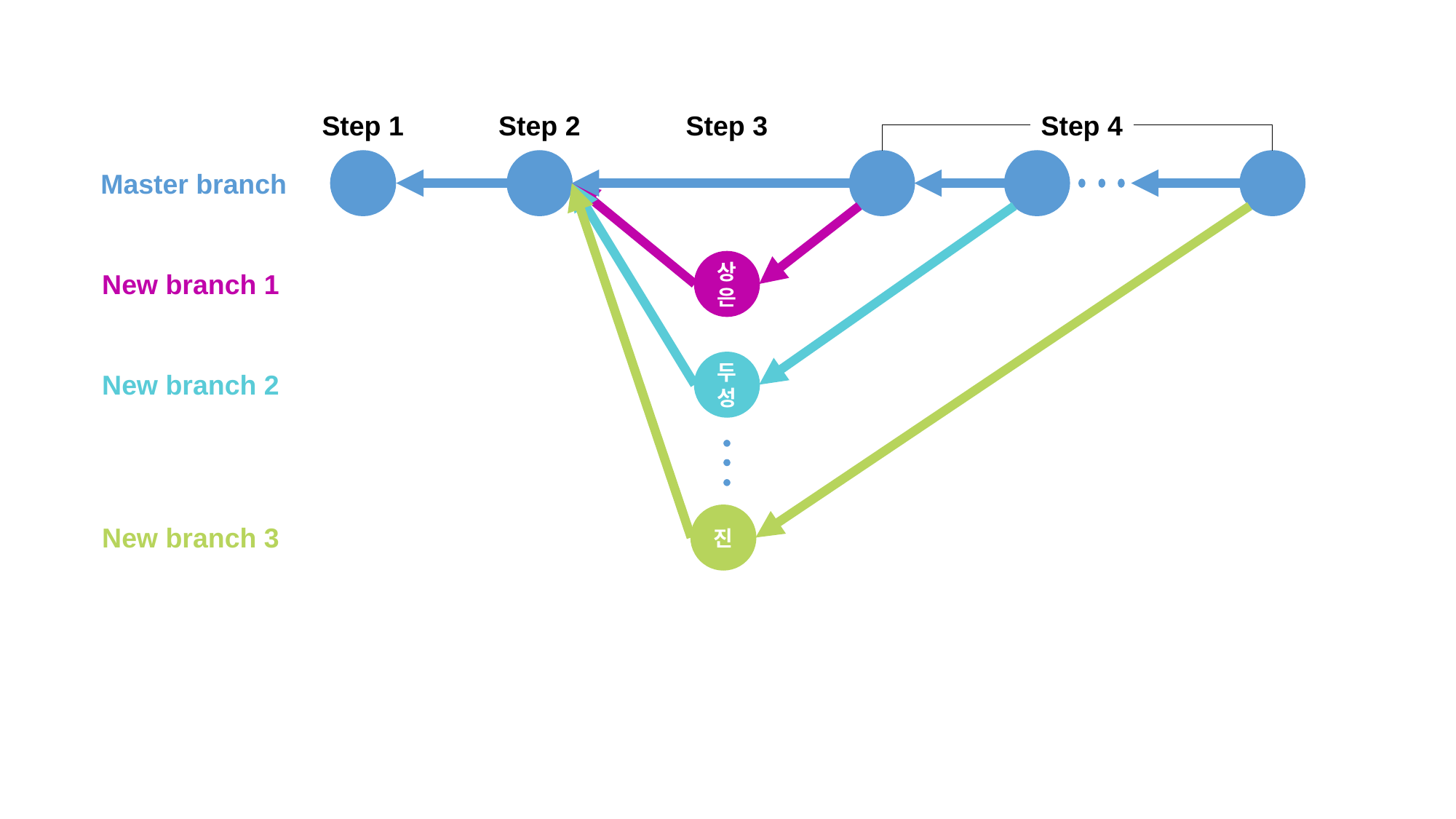

Step 1
Step 2
Step 3
Step 4

Master branch
상은
New branch 1
두성
New branch 2

진
New branch 3